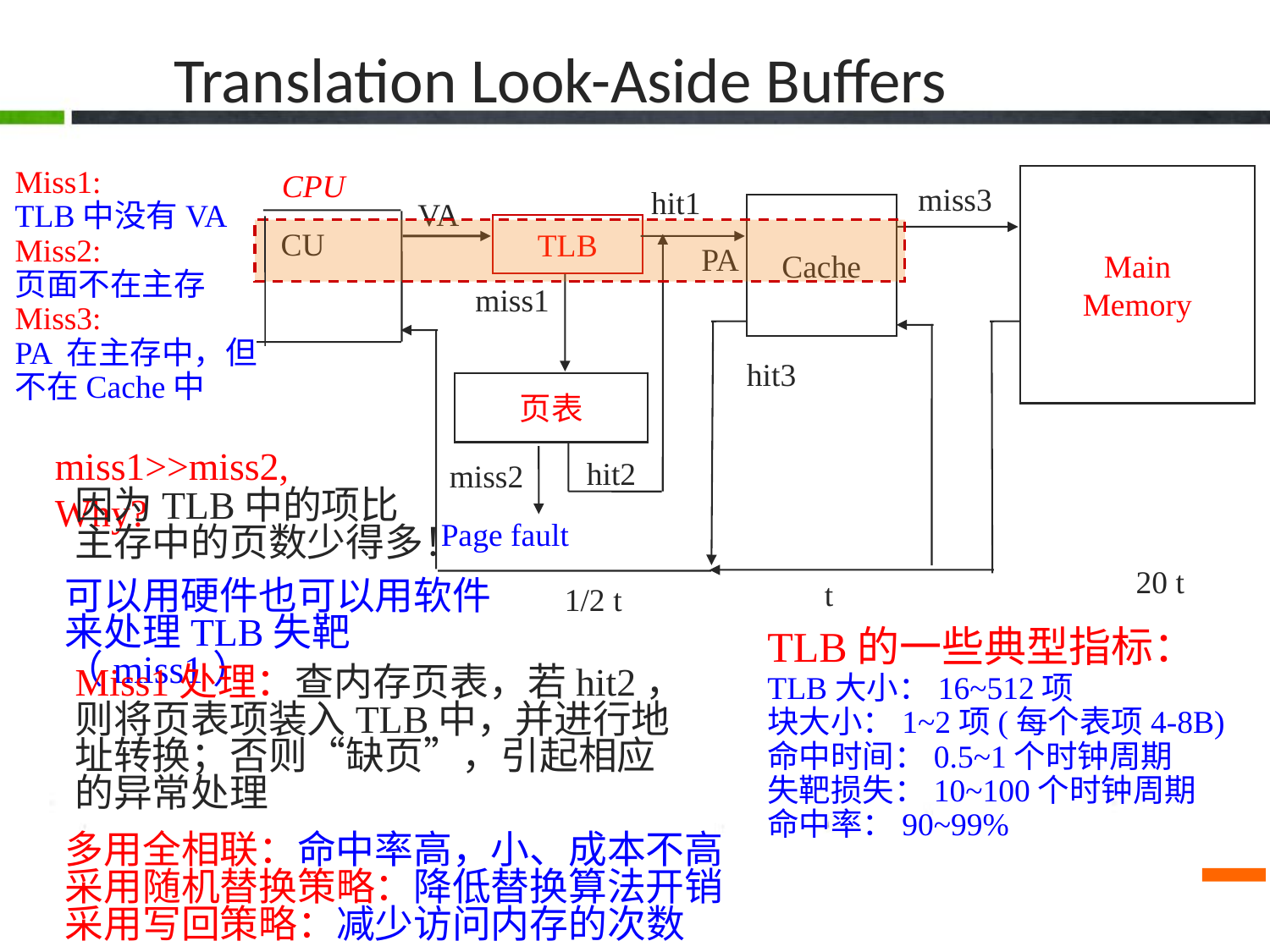

# Translation Look-Aside Buffers
Miss1:
TLB中没有VA
Miss2:
页面不在主存
Miss3:
PA 在主存中，但不在Cache中
CPU

Main
Memory
miss3

hit1

VA

Cache

TLB

CU

hit2

PA

miss1

hit3

页表
miss1>>miss2, Why?

miss2
Page fault
因为TLB中的项比主存中的页数少得多！
20 t
t
1/2 t
可以用硬件也可以用软件来处理TLB失靶（miss1）
TLB的一些典型指标：
TLB大小：16~512项
块大小：1~2项(每个表项4-8B)
命中时间：0.5~1个时钟周期
失靶损失：10~100个时钟周期
命中率：90~99%
Miss1处理：查内存页表，若hit2，则将页表项装入TLB中，并进行地址转换；否则“缺页”，引起相应的异常处理
多用全相联：命中率高，小、成本不高
采用随机替换策略：降低替换算法开销
采用写回策略：减少访问内存的次数